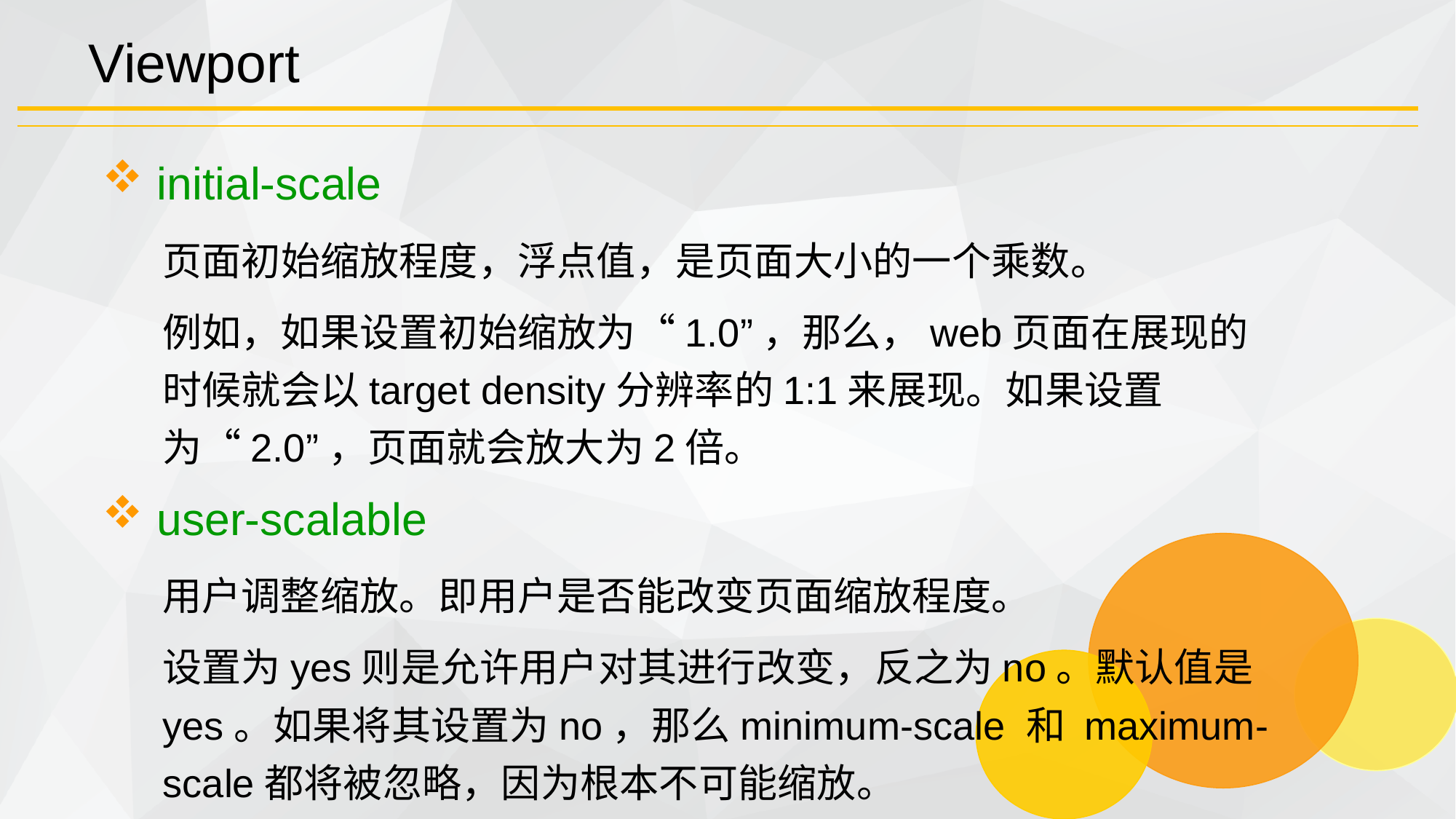

# Viewport
initial-scale

user-scalable

页面初始缩放程度，浮点值，是页面大小的一个乘数。
例如，如果设置初始缩放为“1.0”，那么，web页面在展现的时候就会以target density分辨率的1:1来展现。如果设置为“2.0”，页面就会放大为2倍。
用户调整缩放。即用户是否能改变页面缩放程度。
设置为yes则是允许用户对其进行改变，反之为no。默认值是yes。如果将其设置为no，那么minimum-scale 和 maximum-scale都将被忽略，因为根本不可能缩放。